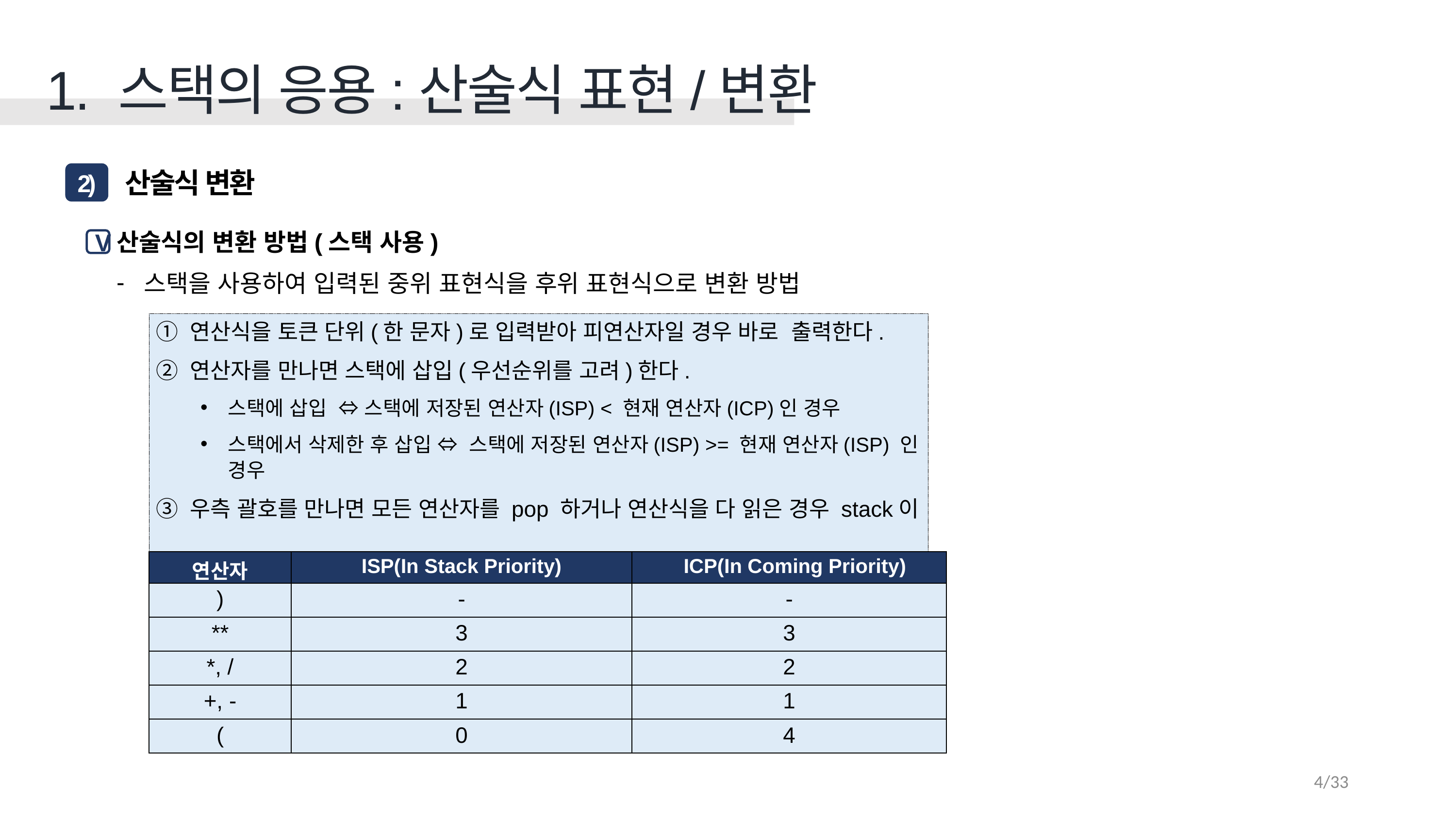

1. 스택의 응용:산술식 표현/변환

 산술식 변환
2)
산술식의 변환 방법(스택 사용)

스택을 사용하여 입력된 중위 표현식을 후위 표현식으로 변환 방법

V
① 연산식을 토큰 단위(한 문자)로 입력받아 피연산자일 경우 바로  출력한다.

② 연산자를 만나면 스택에 삽입(우선순위를 고려)한다.

스택에 삽입  ⇔ 스택에 저장된 연산자(ISP) < 현재 연산자(ICP)인 경우

스택에서 삭제한 후 삽입 ⇔  스택에 저장된 연산자(ISP) >= 현재 연산자(ISP) 인 경우

③ 우측 괄호를 만나면 모든 연산자를 pop 하거나 연산식을 다 읽은 경우 stack이
     공백이 될 때까지 삭제한다.
| 연산자 | ISP(In Stack Priority) | ICP(In Coming Priority) |
| --- | --- | --- |
| ) | - | - |
| \*\* | 3 | 3 |
| \*, / | 2 | 2 |
| +, - | 1 | 1 |
| ( | 0 | 4 |
4/33